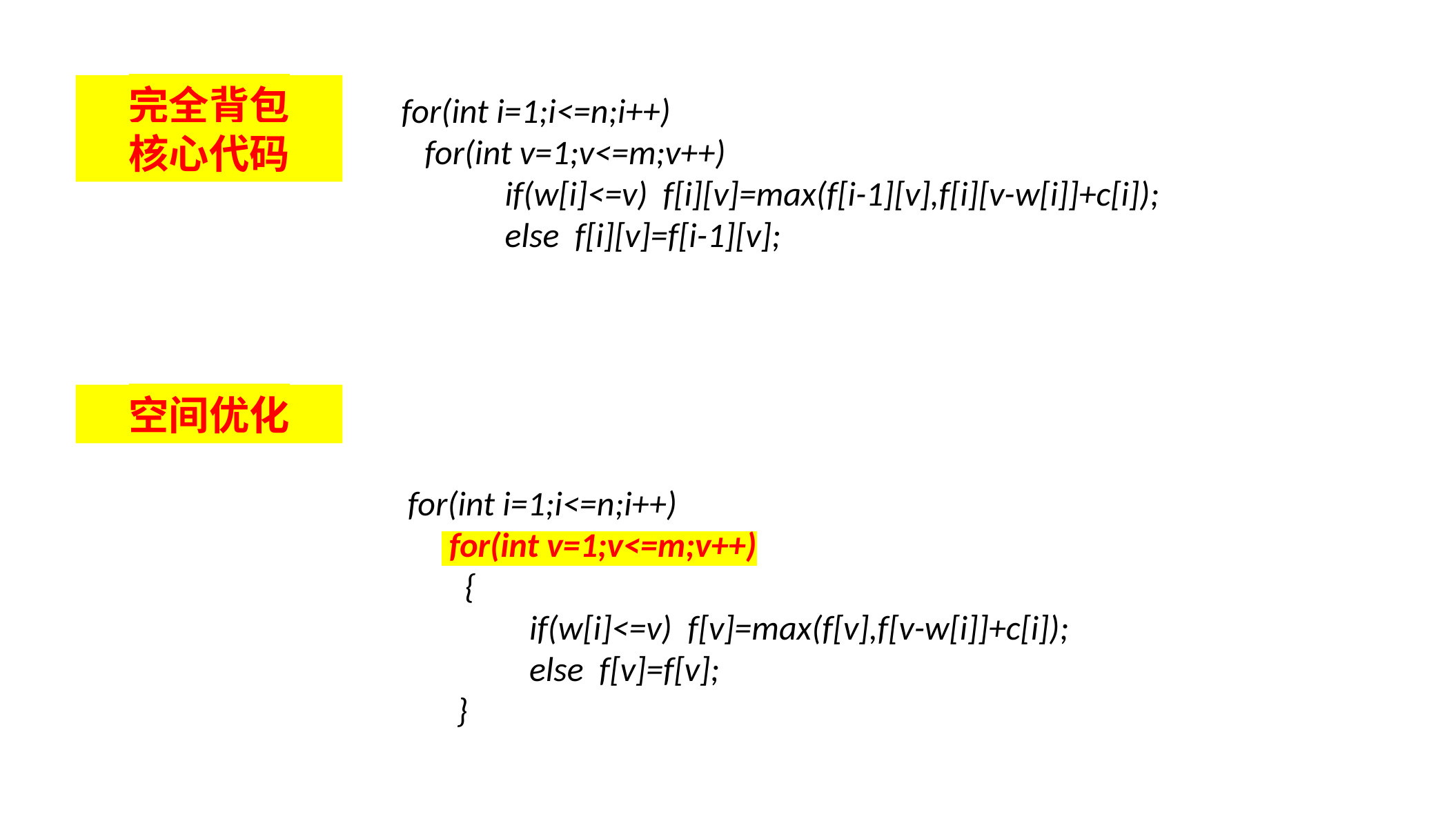

完全背包
核心代码
	for(int i=1;i<=n;i++)
	   for(int v=1;v<=m;v++)
	        	if(w[i]<=v)  f[i][v]=max(f[i-1][v],f[i][v-w[i]]+c[i]);
	     	else  f[i][v]=f[i-1][v];

空间优化
           for(int i=1;i<=n;i++)
	   for(int v=1;v<=m;v++)
	     {
	     	if(w[i]<=v)  f[v]=max(f[v],f[v-w[i]]+c[i]);
	     	else  f[v]=f[v];
	    }